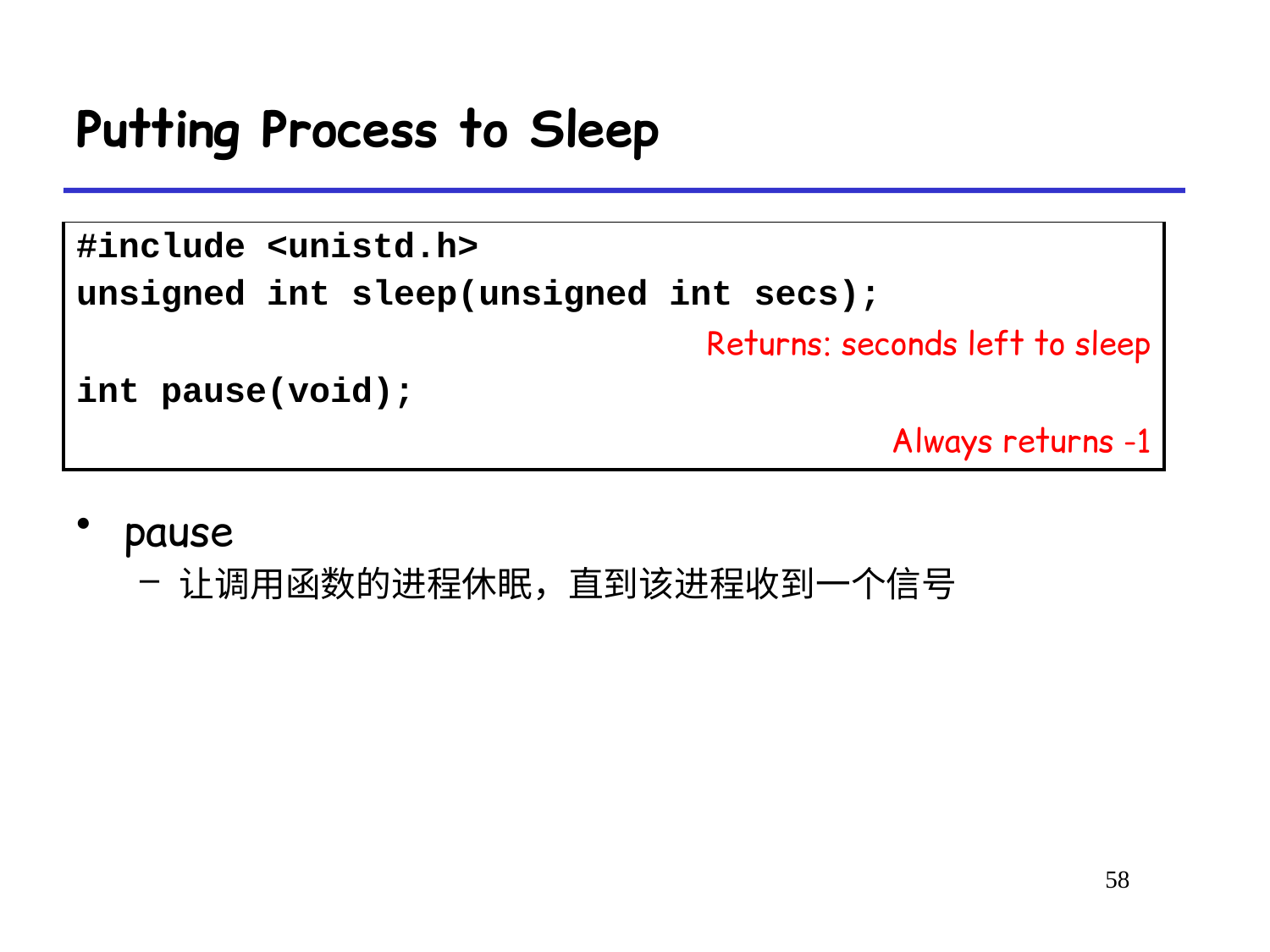

Putting Process to Sleep
| #include <unistd.h> unsigned int sleep(unsigned int secs); Returns: seconds left to sleep int pause(void); Always returns -1 |
| --- |
pause
让调用函数的进程休眠，直到该进程收到一个信号
# 58